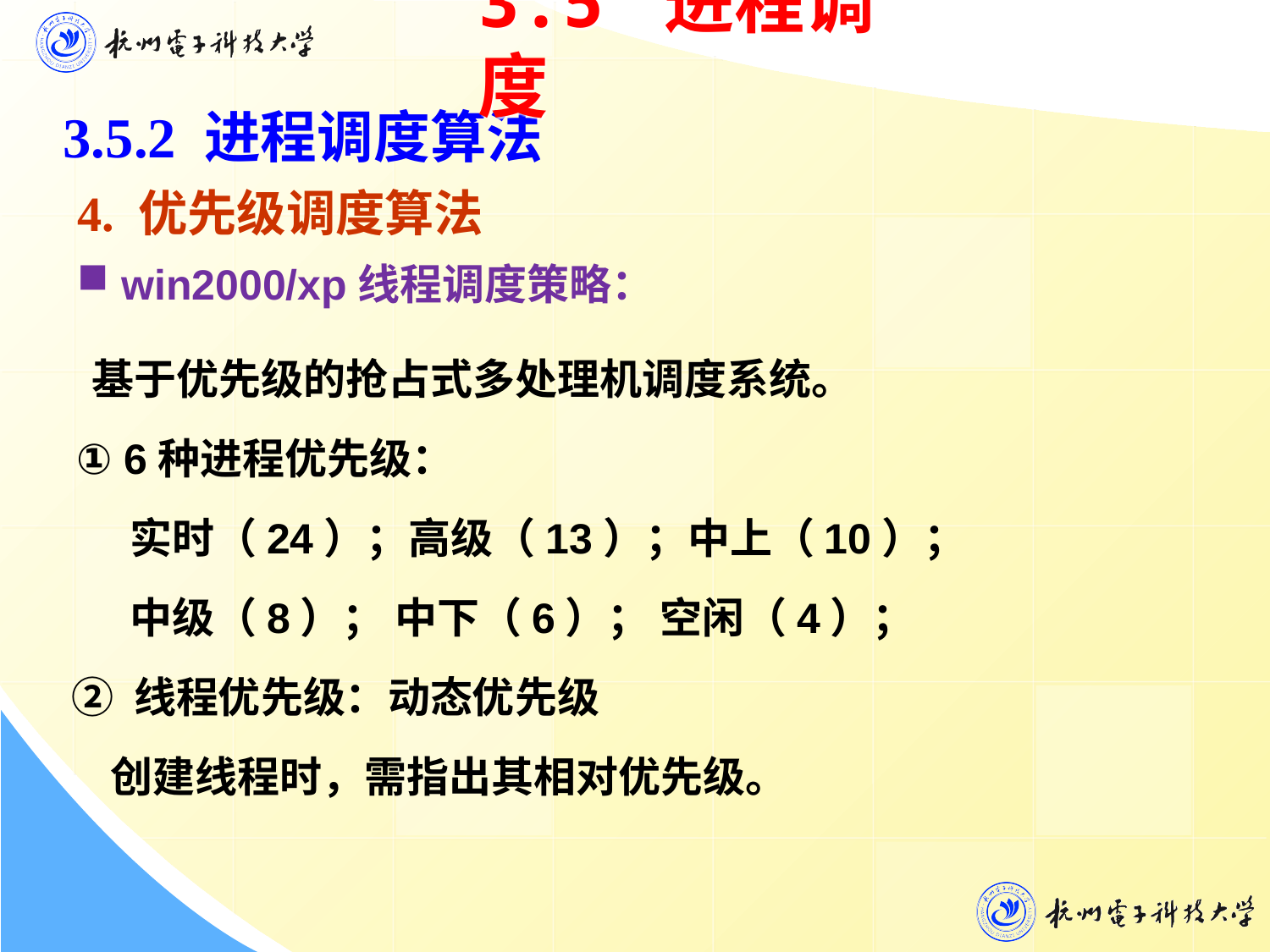

3.5 进程调度
3.5.2 进程调度算法
4. 优先级调度算法
 win2000/xp线程调度策略：
   基于优先级的抢占式多处理机调度系统。
  ① 6种进程优先级：
       实时（24）；高级（13）；中上（10）；
       中级（8）； 中下（6）； 空闲（4）；
  ② 线程优先级：动态优先级
     创建线程时，需指出其相对优先级。